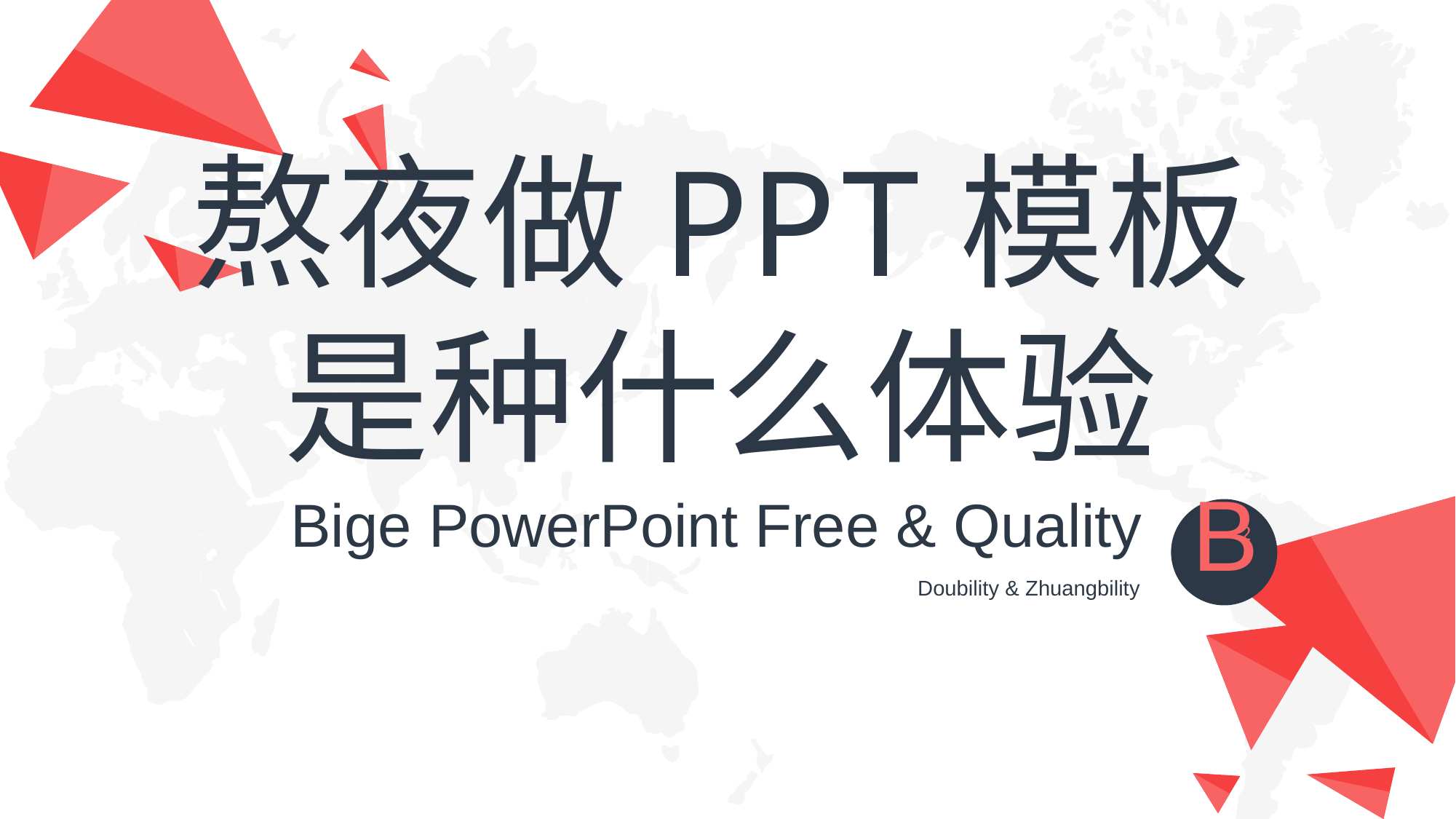

熬夜做PPT模板
是种什么体验
B

2
Bige PowerPoint Free & Quality
Doubility & Zhuangbility